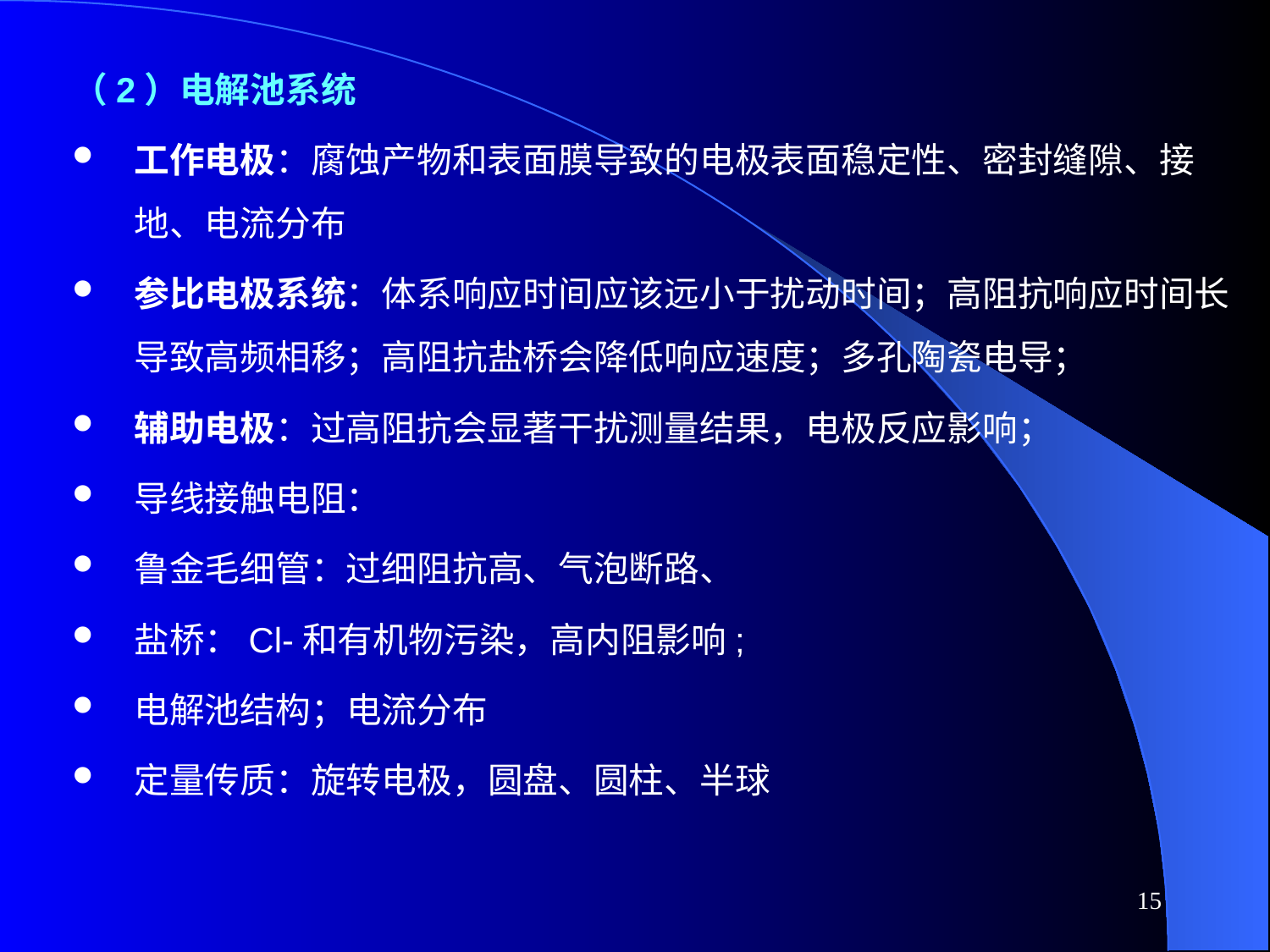

（2）电解池系统
工作电极：腐蚀产物和表面膜导致的电极表面稳定性、密封缝隙、接地、电流分布
参比电极系统：体系响应时间应该远小于扰动时间；高阻抗响应时间长导致高频相移；高阻抗盐桥会降低响应速度；多孔陶瓷电导；
辅助电极：过高阻抗会显著干扰测量结果，电极反应影响；
导线接触电阻：
鲁金毛细管：过细阻抗高、气泡断路、
盐桥：Cl-和有机物污染，高内阻影响;
电解池结构；电流分布
定量传质：旋转电极，圆盘、圆柱、半球

15